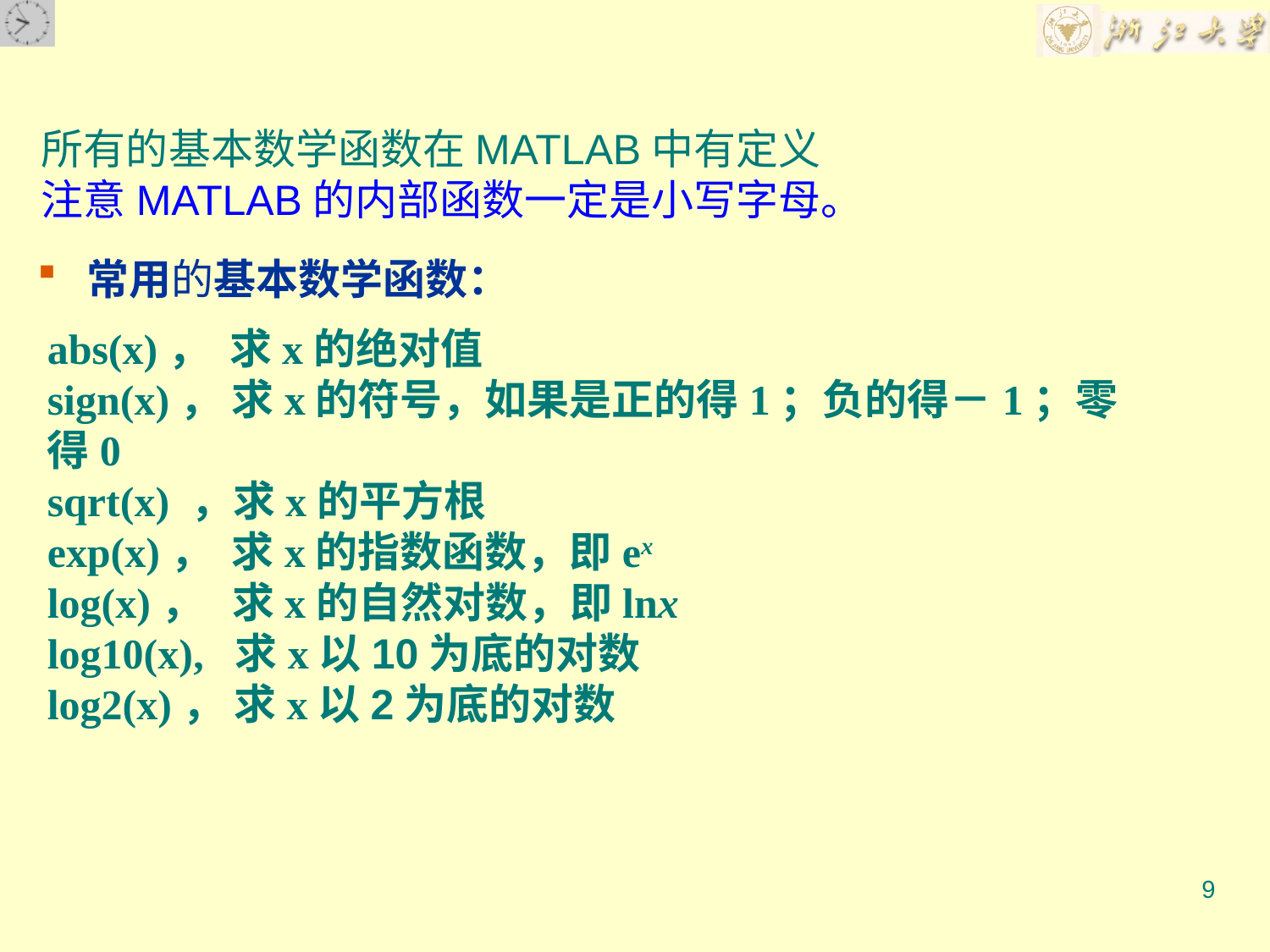

所有的基本数学函数在MATLAB中有定义
注意MATLAB的内部函数一定是小写字母。
 常用的基本数学函数：
abs(x)，  求x的绝对值
sign(x)， 求x的符号，如果是正的得1；负的得－1；零得0
sqrt(x) ，求x的平方根
exp(x)，  求x的指数函数，即ex
log(x)，   求x的自然对数，即lnx
log10(x),  求x以10为底的对数
log2(x)， 求x以2为底的对数

9